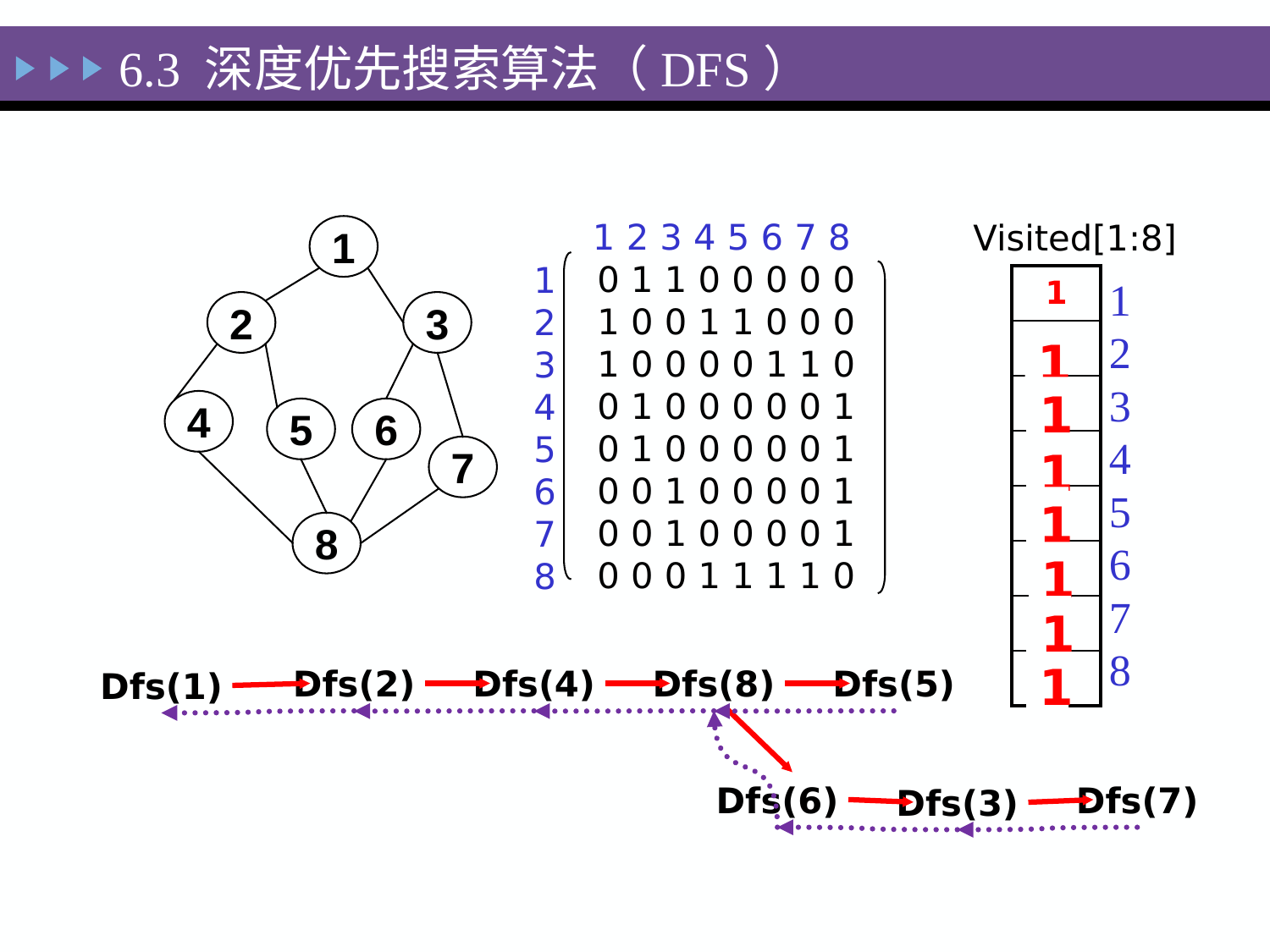

6.3 深度优先搜索算法（DFS）
1 2 3 4 5 6 7 8
Visited[1:8]
1
2
3
4
5
6
7
8
0 1 1 0 0 0 0 0
1 0 0 1 1 0 0 0
1 0 0 0 0 1 1 0
0 1 0 0 0 0 0 1
0 1 0 0 0 0 0 1
0 0 1 0 0 0 0 1
0 0 1 0 0 0 0 1
0 0 0 1 1 1 1 0
1
2
3
4
5
6
7
8

| 1 |
| --- |
| 0 |
| 0 |
| 0 |
| 0 |
| 0 |
| 0 |
| 0 |
1
2
3
4
5
6
7
8
1
1
1
1
1
1
1
Dfs(2)
Dfs(4)
Dfs(8)
Dfs(5)
Dfs(1)
Dfs(6)
Dfs(7)
Dfs(3)